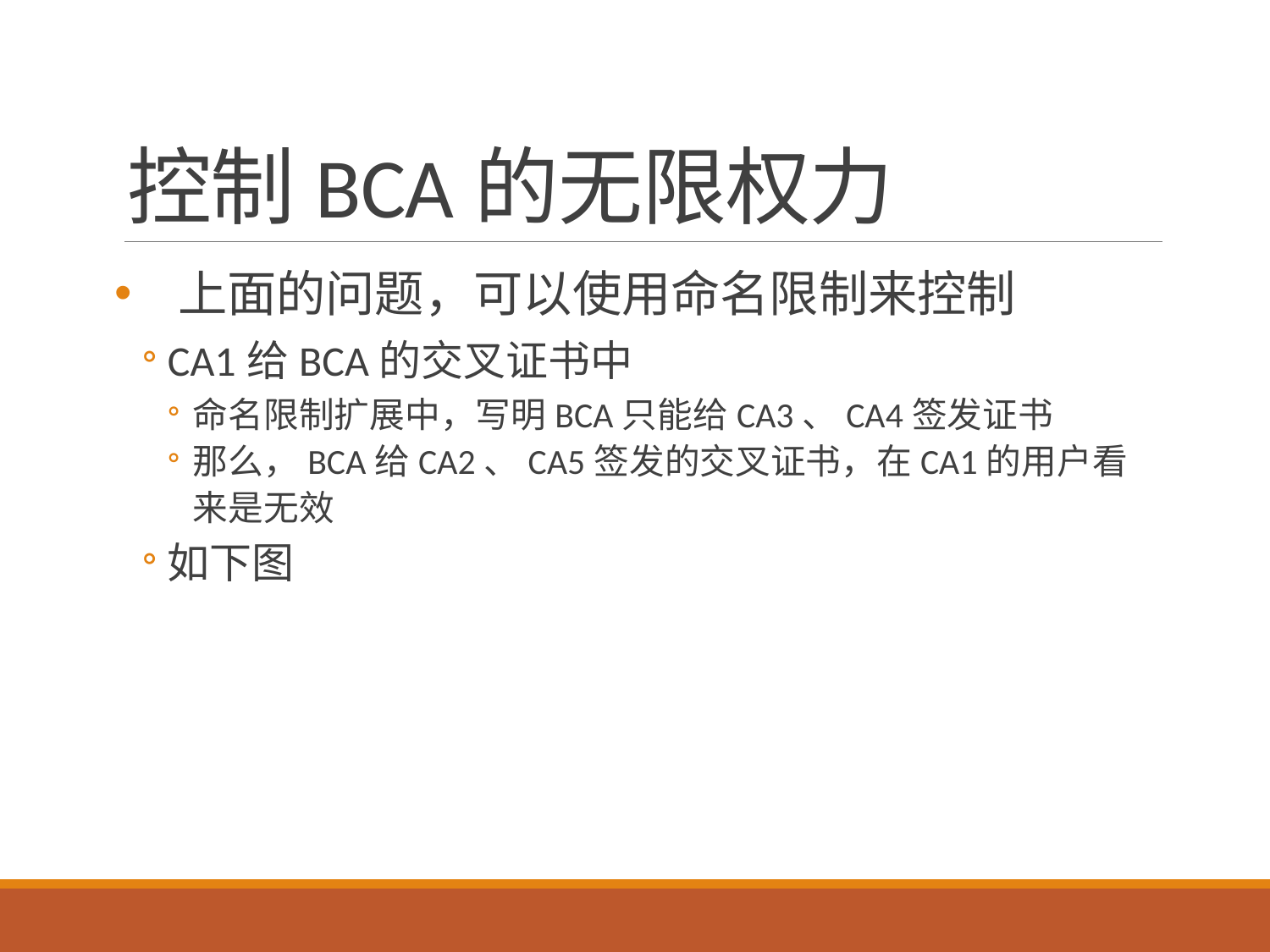

# 控制BCA的无限权力
上面的问题，可以使用命名限制来控制
CA1给BCA的交叉证书中
命名限制扩展中，写明BCA只能给CA3、CA4签发证书
那么，BCA给CA2、CA5签发的交叉证书，在CA1的用户看来是无效
如下图

99